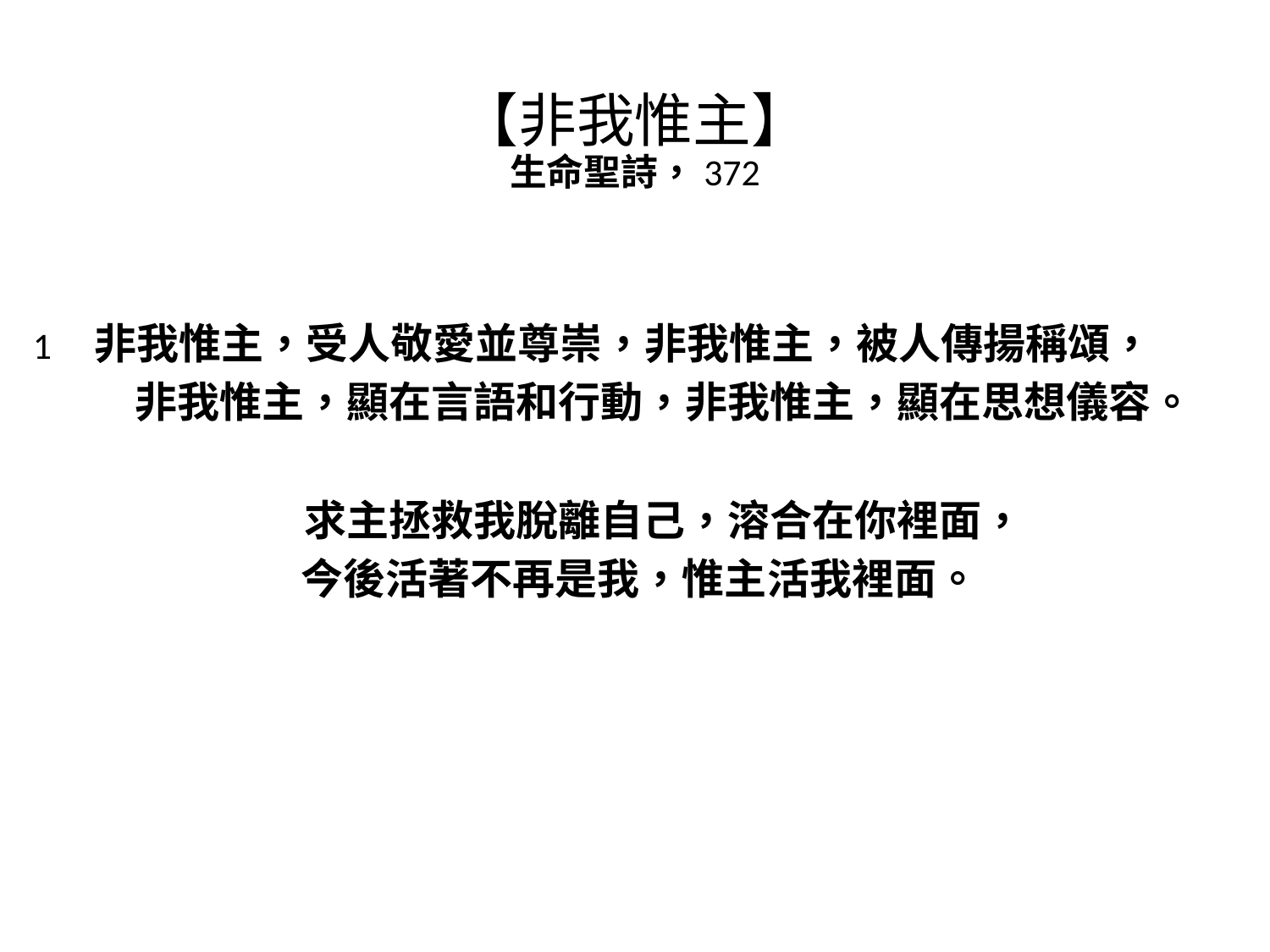

# 【非我惟主】 生命聖詩，372
   1    非我惟主，受人敬愛並尊崇，非我惟主，被人傳揚稱頌，
    非我惟主，顯在言語和行動，非我惟主，顯在思想儀容。

    求主拯救我脫離自己，溶合在你裡面，
今後活著不再是我，惟主活我裡面。